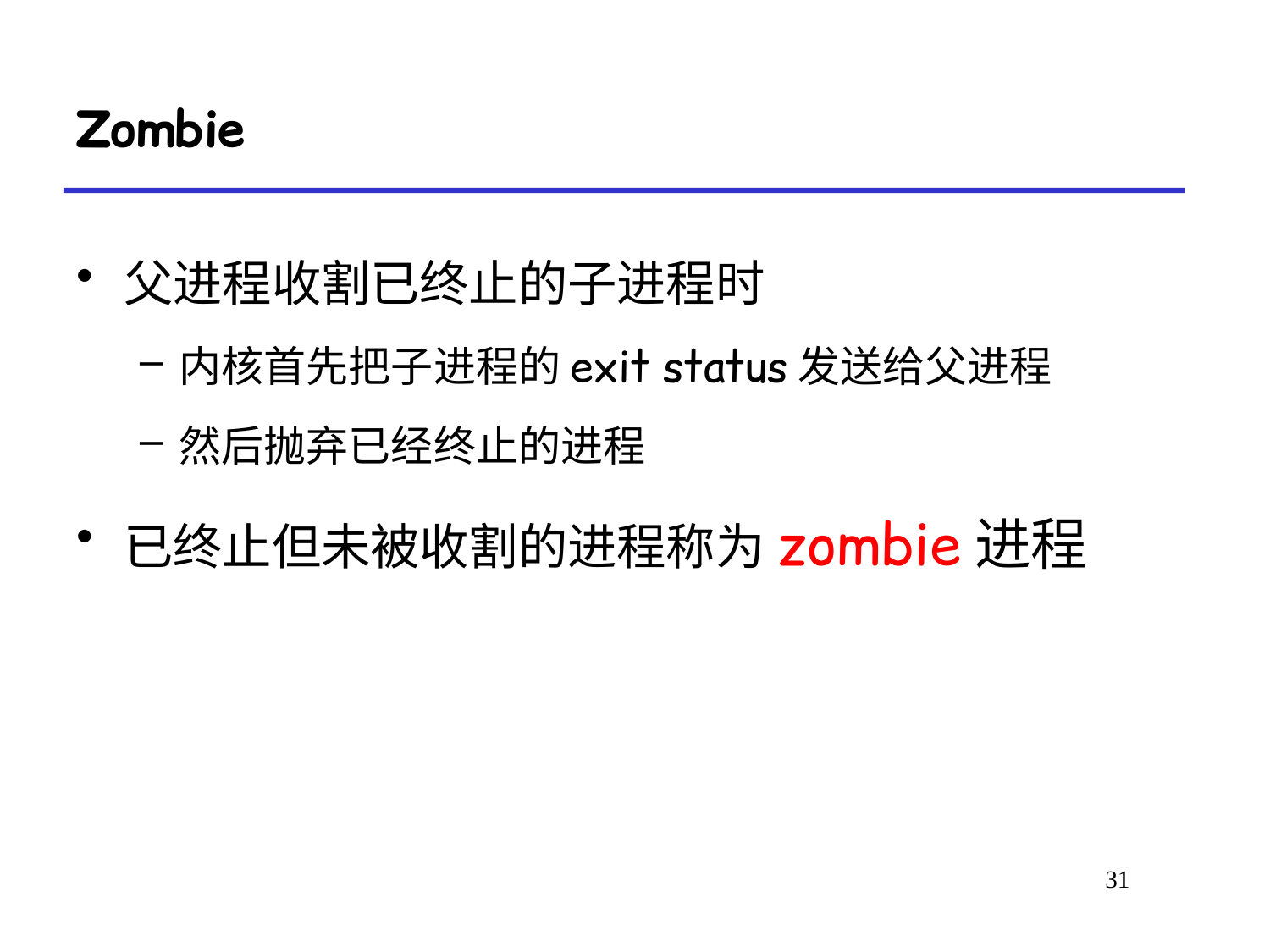

Zombie
父进程收割已终止的子进程时
内核首先把子进程的exit status发送给父进程
然后抛弃已经终止的进程
已终止但未被收割的进程称为zombie进程
# 31